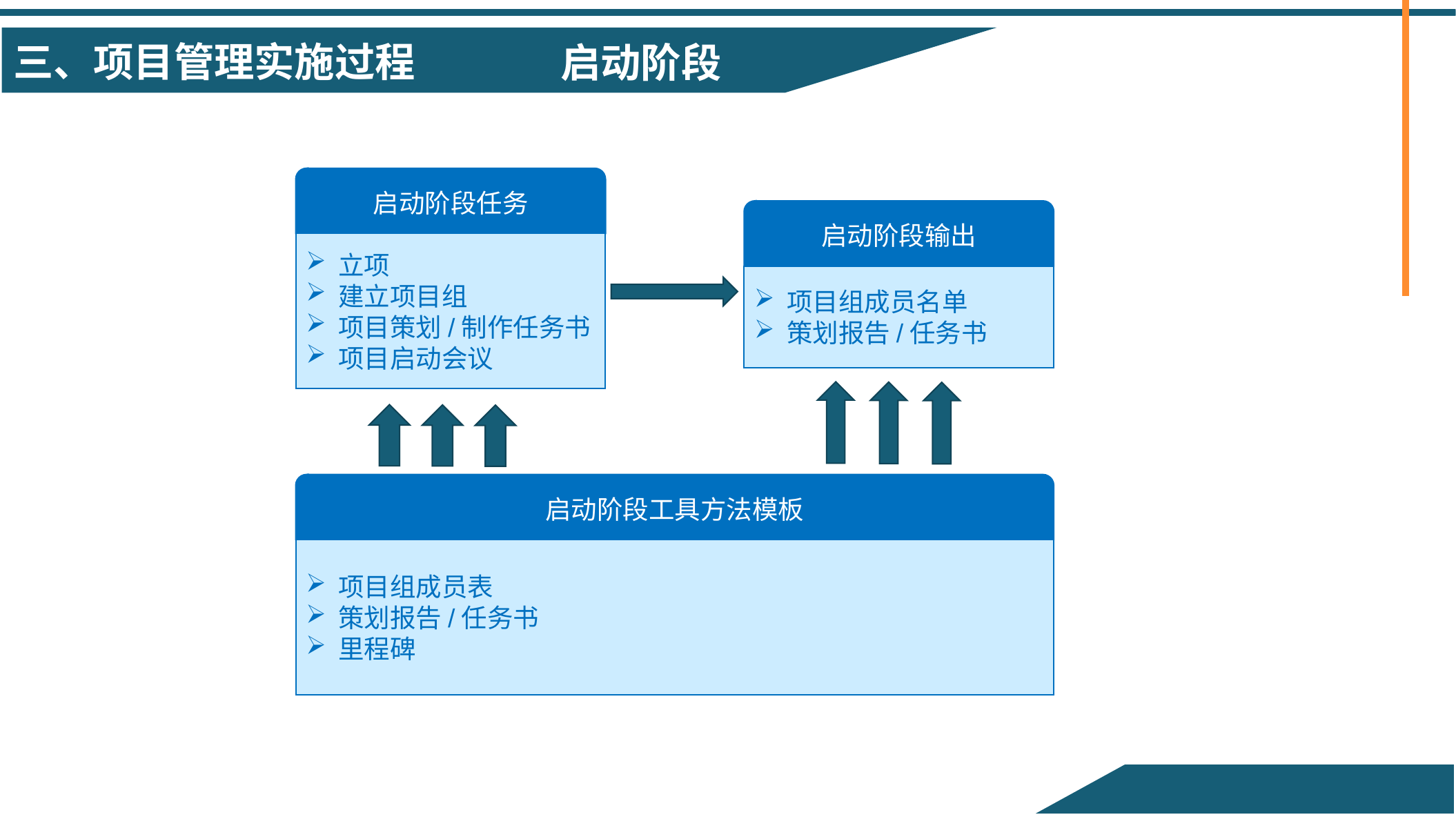

启动阶段
启动阶段任务
启动阶段输出
立项
建立项目组
项目策划/制作任务书
项目启动会议
项目组成员名单
策划报告/任务书

启动阶段工具方法模板
项目组成员表
策划报告/任务书
里程碑